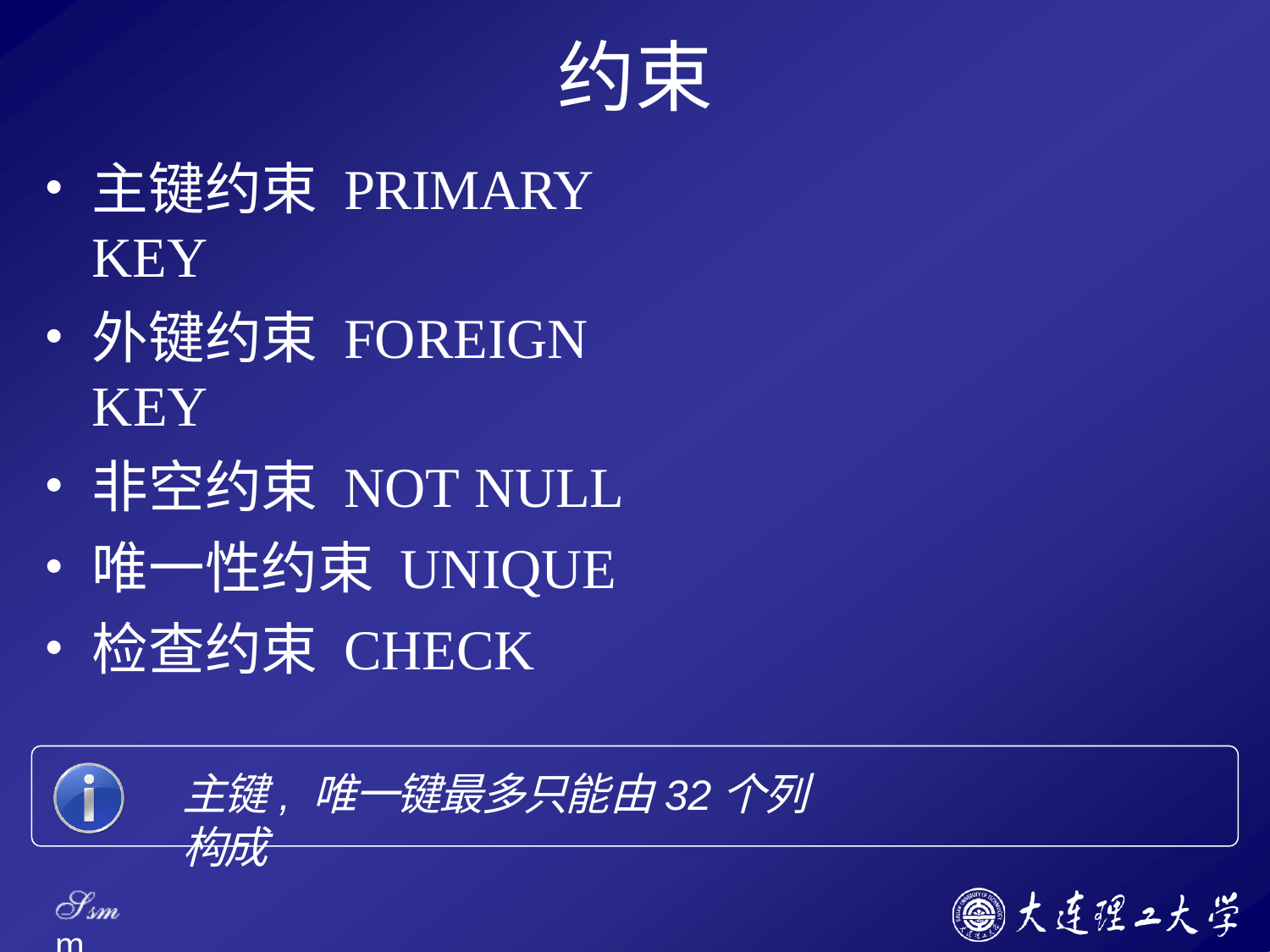

# 约束
主键约束 PRIMARY KEY
外键约束 FOREIGN KEY
非空约束 NOT NULL
唯一性约束 UNIQUE
检查约束 CHECK

主键, 唯一键最多只能由32个列构成

Ssm